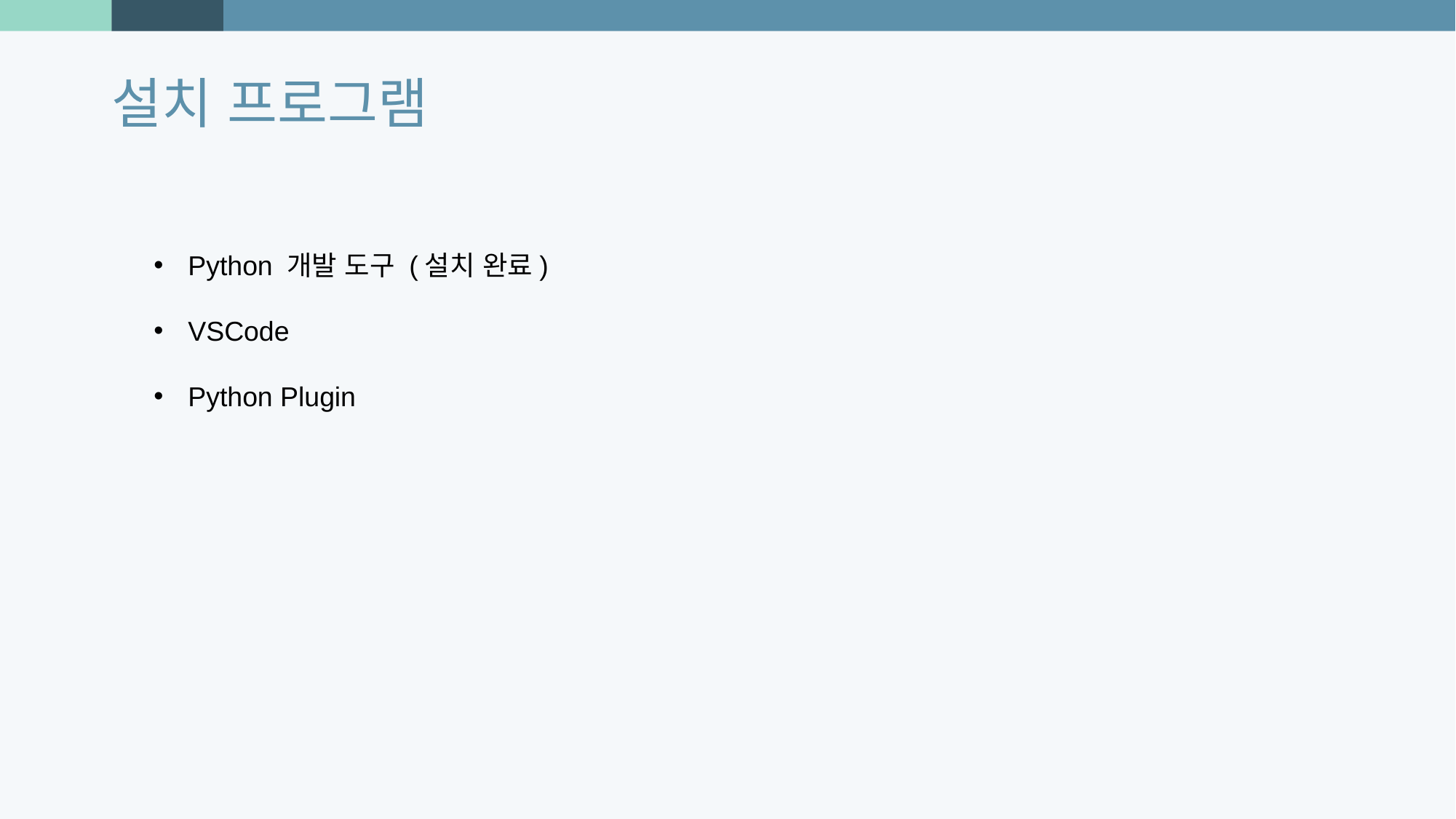

설치 프로그램
Python 개발 도구 (설치 완료)
VSCode
Python Plugin
Photo by Joel Filipe on Unsplash